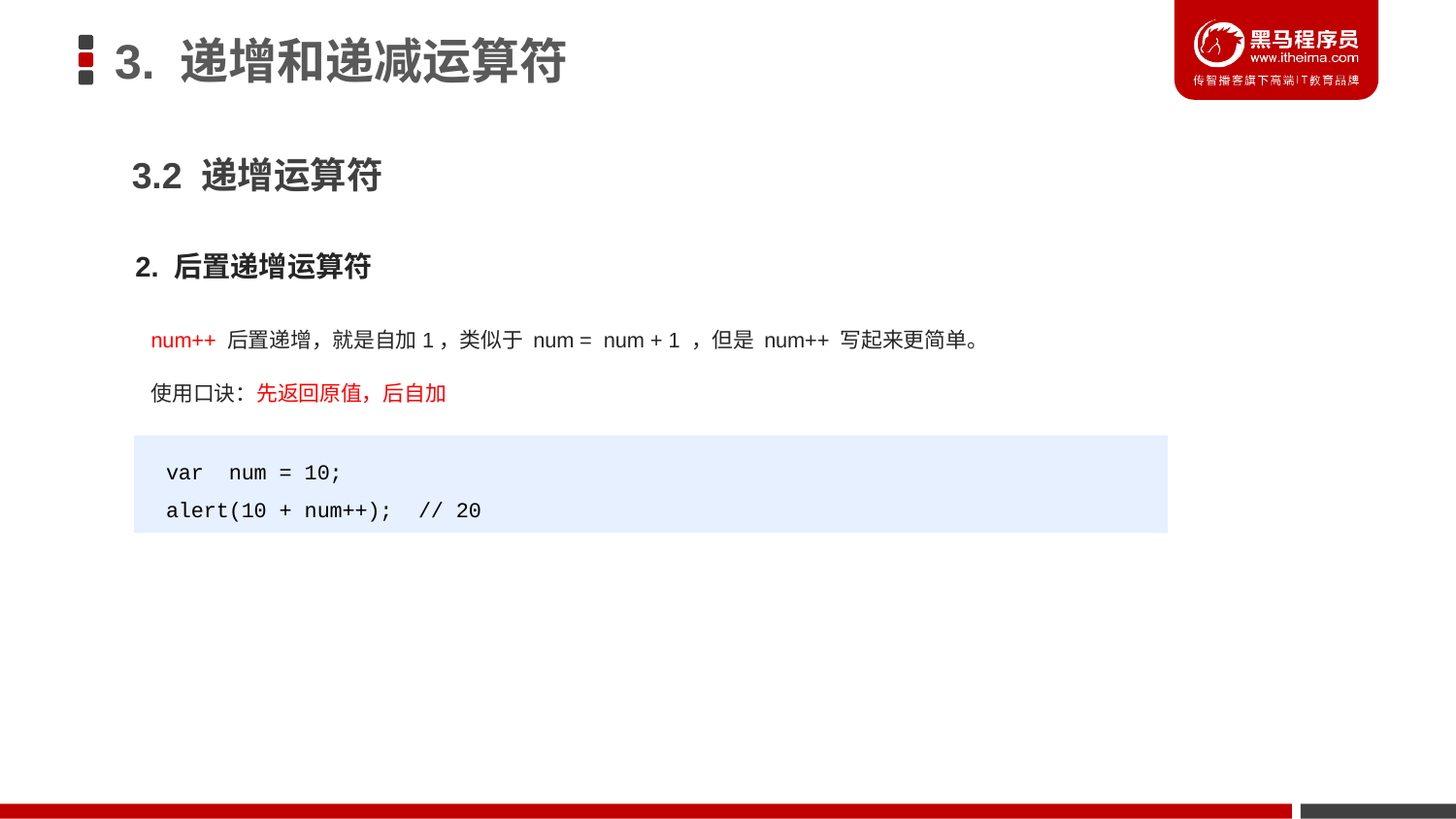

# 3. 递增和递减运算符
3.2 递增运算符
2. 后置递增运算符
num++ 后置递增，就是自加1，类似于 num =  num + 1 ，但是 num++ 写起来更简单。
使用口诀：先返回原值，后自加
var  num = 10;
alert(10 + num++);  // 20